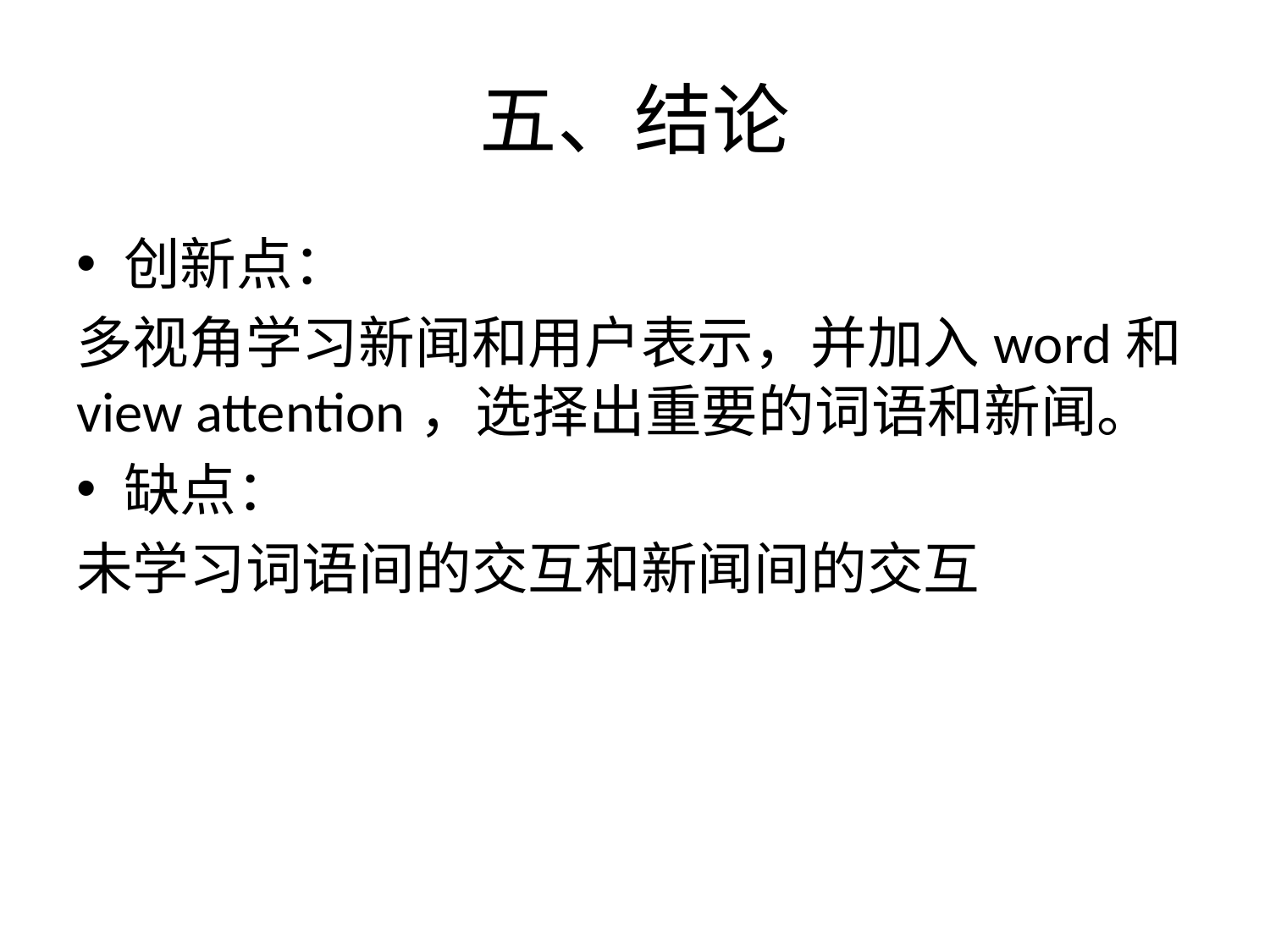

# 五、结论
创新点：
多视角学习新闻和用户表示，并加入word和view attention，选择出重要的词语和新闻。
缺点：
未学习词语间的交互和新闻间的交互